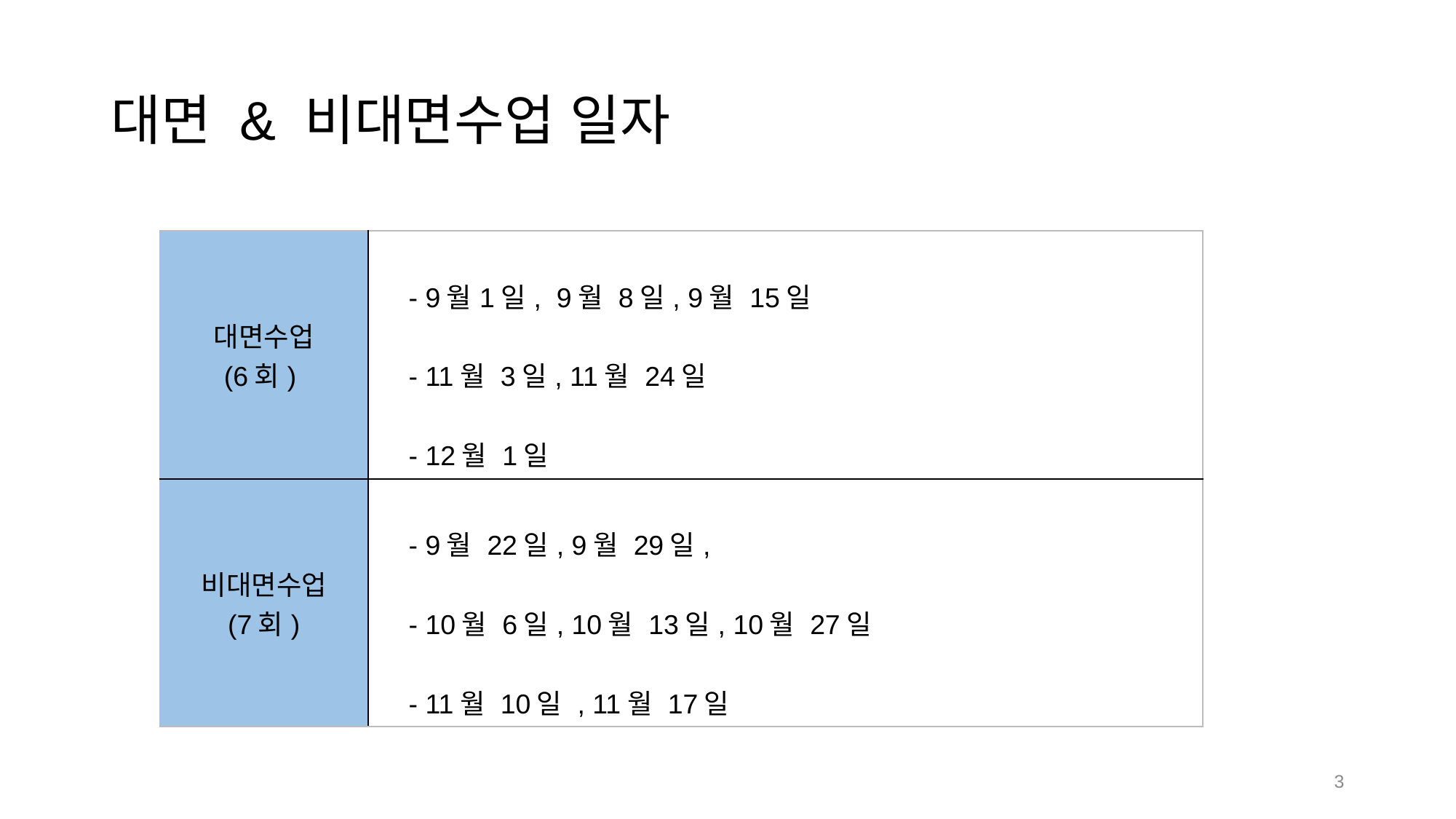

# 대면 & 비대면수업 일자
| 대면수업 (6회) | - 9월1일, 9월 8일, 9월 15일 - 11월 3일, 11월 24일 - 12월 1일 |
| --- | --- |
| 비대면수업 (7회) | - 9월 22일, 9월 29일, - 10월 6일, 10월 13일, 10월 27일 - 11월 10일 , 11월 17일 |
3